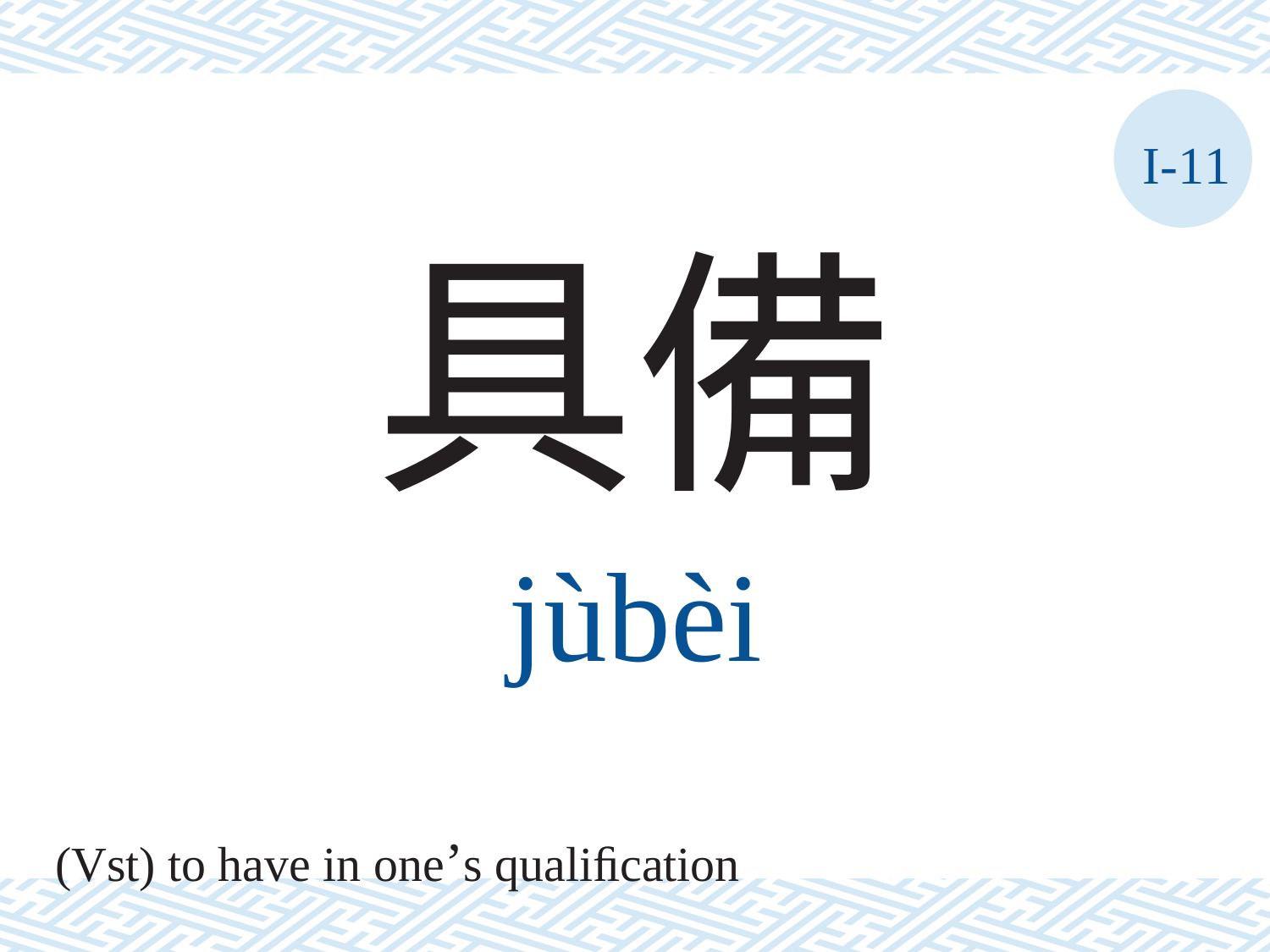

I-11
具備
jùbèi
(Vst) to have in one’s qualiﬁcation